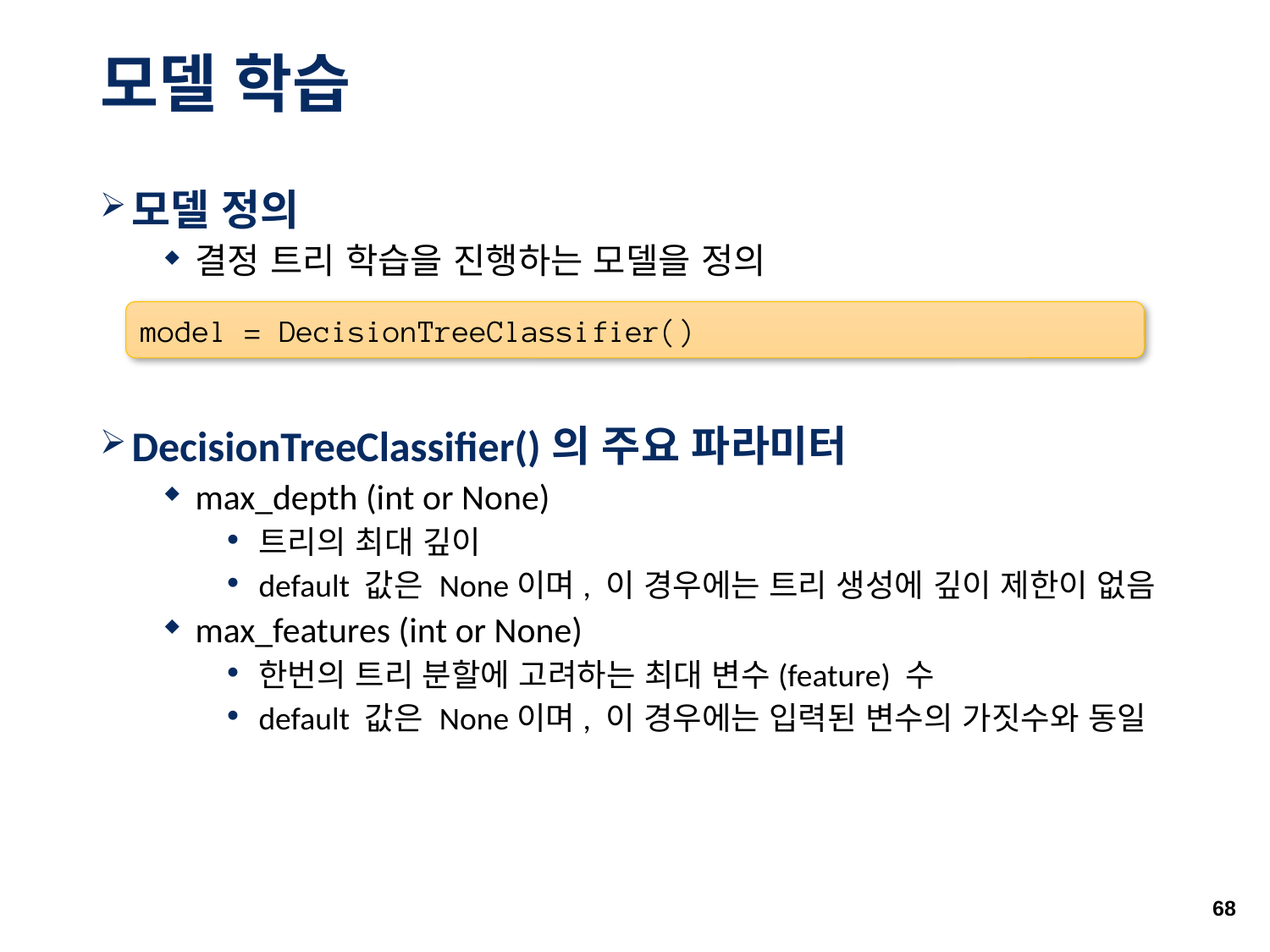

# 모델 학습
모델 정의
결정 트리 학습을 진행하는 모델을 정의

DecisionTreeClassifier()의 주요 파라미터
max_depth (int or None)
트리의 최대 깊이
default 값은 None이며, 이 경우에는 트리 생성에 깊이 제한이 없음
max_features (int or None)
한번의 트리 분할에 고려하는 최대 변수(feature) 수
default 값은 None이며, 이 경우에는 입력된 변수의 가짓수와 동일
model = DecisionTreeClassifier()
68